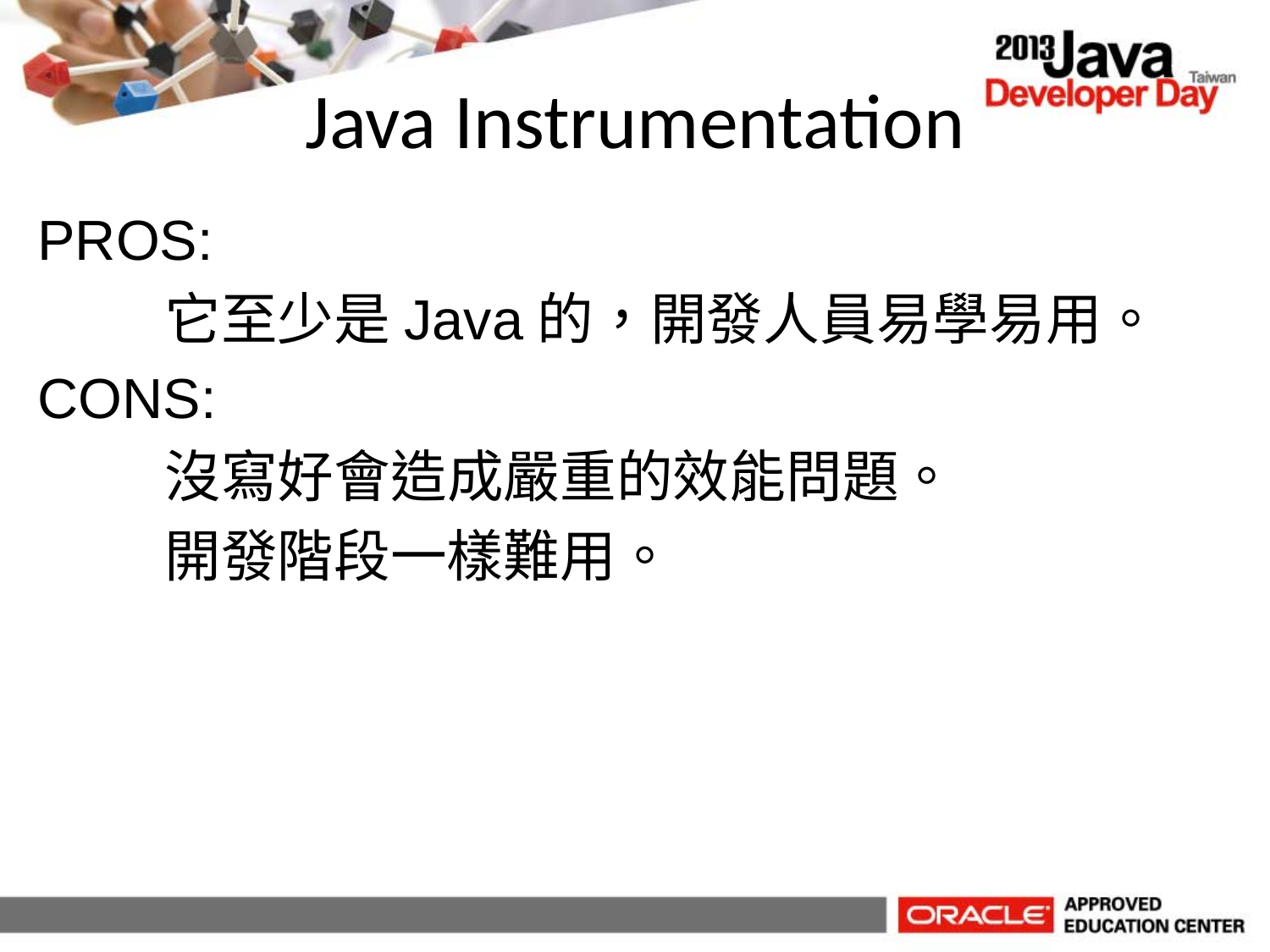

# Java Instrumentation
PROS:
	它至少是Java的，開發人員易學易用。
CONS:
	沒寫好會造成嚴重的效能問題。
	開發階段一樣難用。